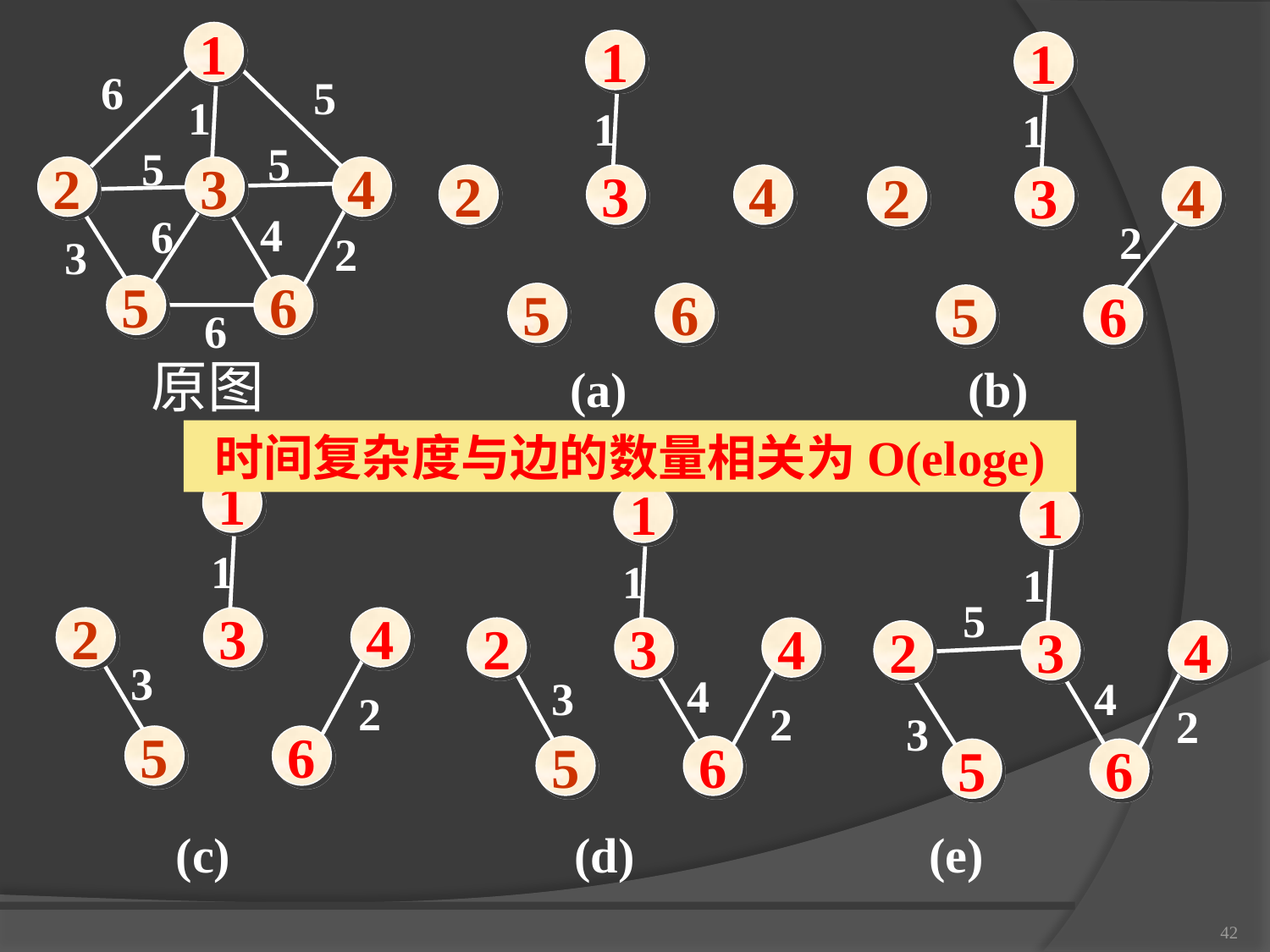

1
1
1

6

5

1
1
1
5
5
2
3
4
2
3
4
2
3
4

4
6

2
2
3
5
6
5
6
5
6
6

原图                       (a)                        (b)
时间复杂度与边的数量相关为O(eloge)
1
1
1

1
1
1
5
2
3
4
2
3
4
2
3
4

3

4
3

4
2
2
2
3
5
6
5
6
5
6
(c)                            (d)                        (e)
42